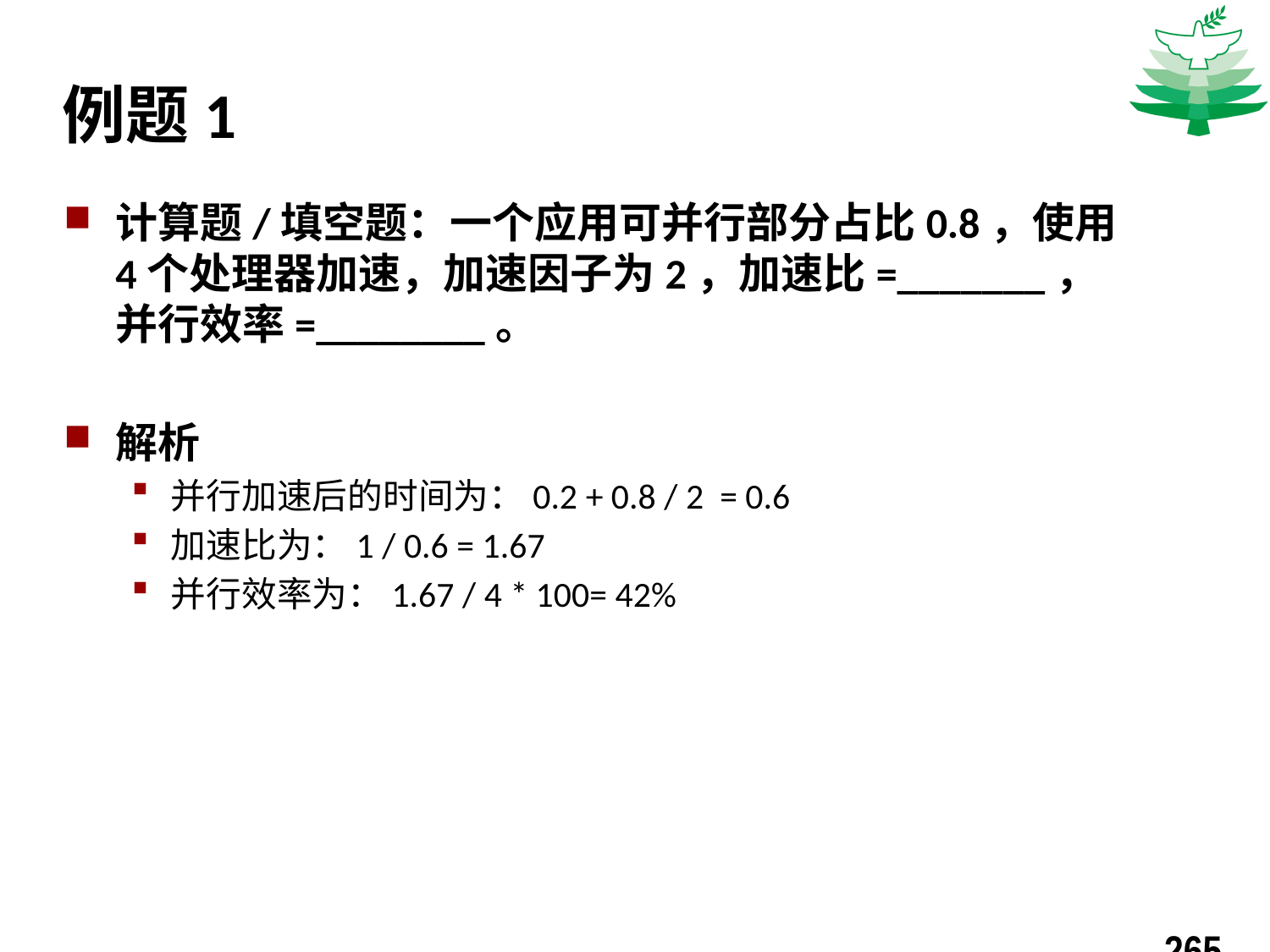

# 例题1
计算题/填空题：一个应用可并行部分占比0.8，使用4个处理器加速，加速因子为2，加速比=_______，并行效率=________。

解析
并行加速后的时间为：0.2 + 0.8 / 2  = 0.6
加速比为：1 / 0.6 = 1.67
并行效率为：1.67 / 4 * 100= 42%